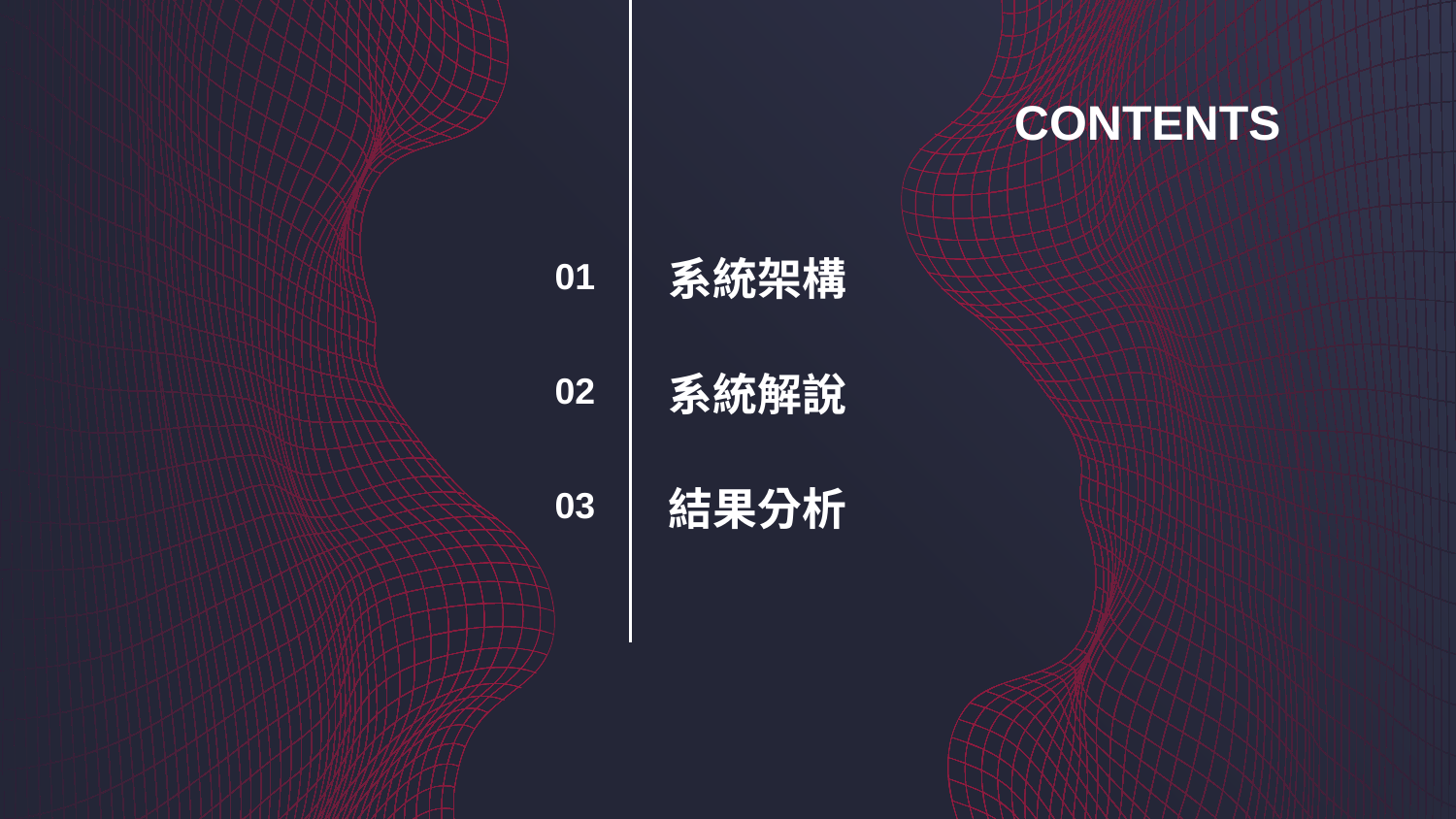

# CONTENTS
系統架構
01
系統解說
02
結果分析
03